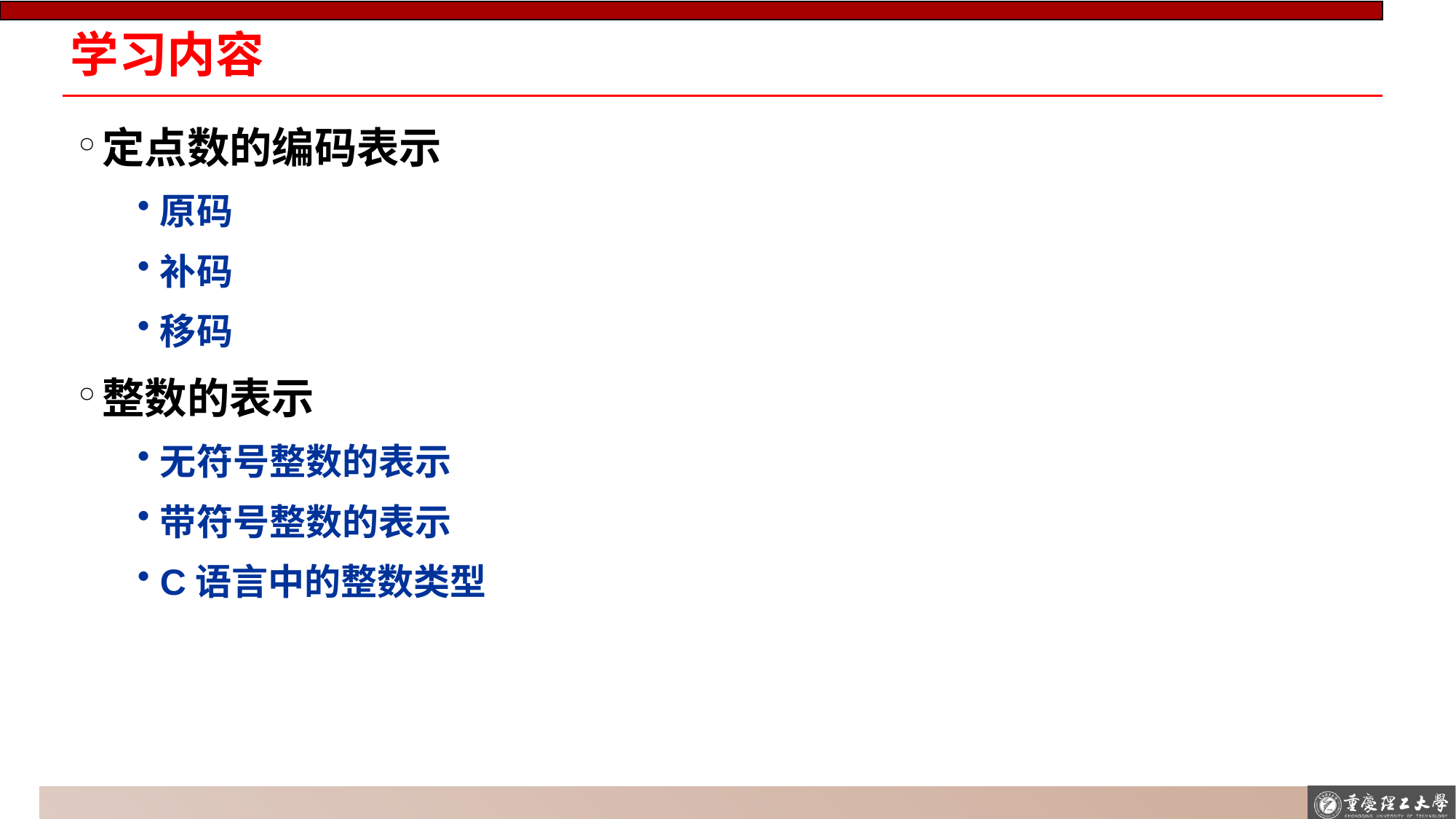

# 学习内容
定点数的编码表示
原码
补码
移码
整数的表示
无符号整数的表示
带符号整数的表示
C语言中的整数类型